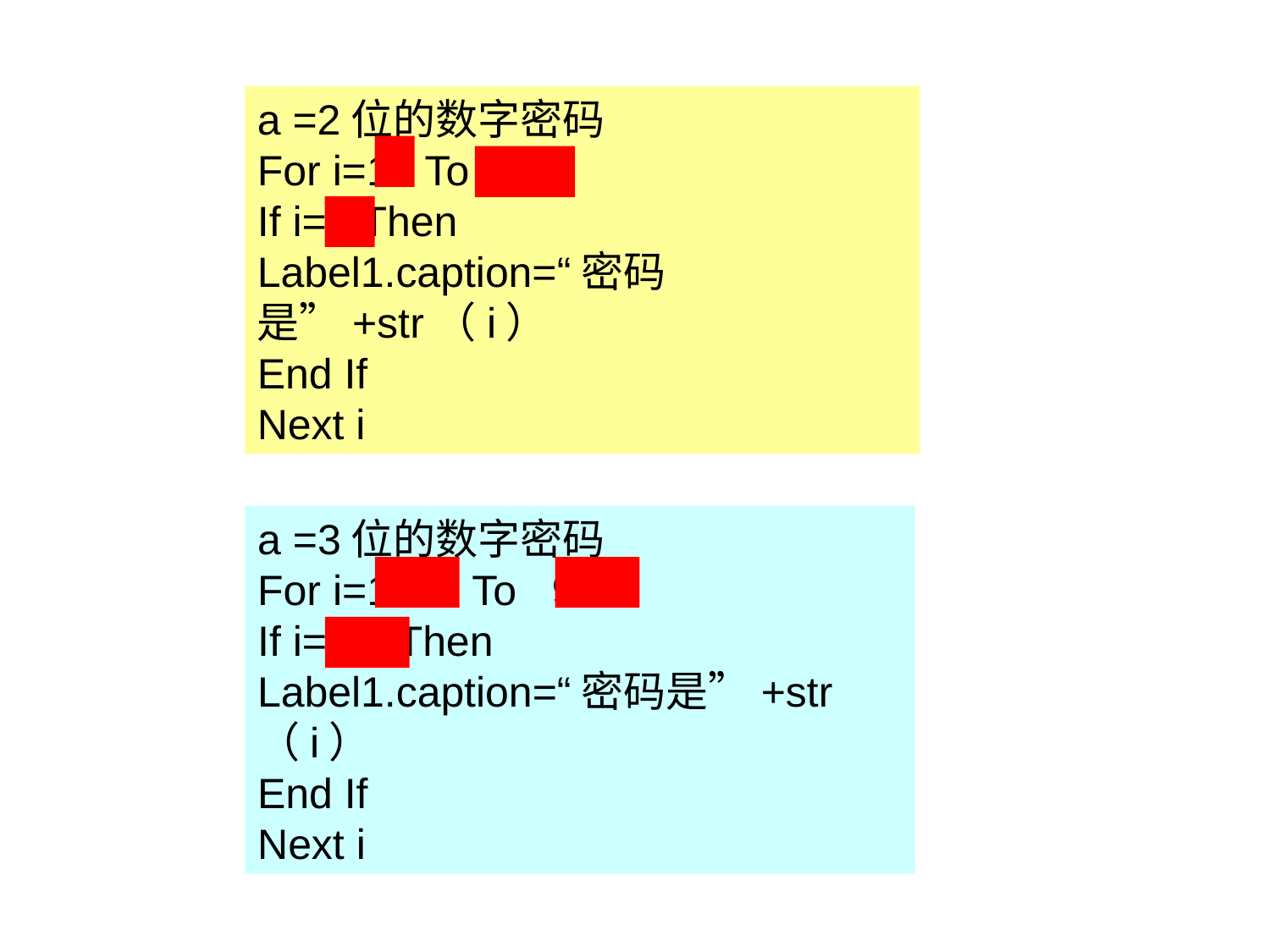

a =2位的数字密码
For i=10 To 99
If i=a Then
Label1.caption=“密码是”+str（i）
End If
Next i

a =3位的数字密码
For i=100   To   999
If i=a    Then
Label1.caption=“密码是”+str（i）
End If
Next i